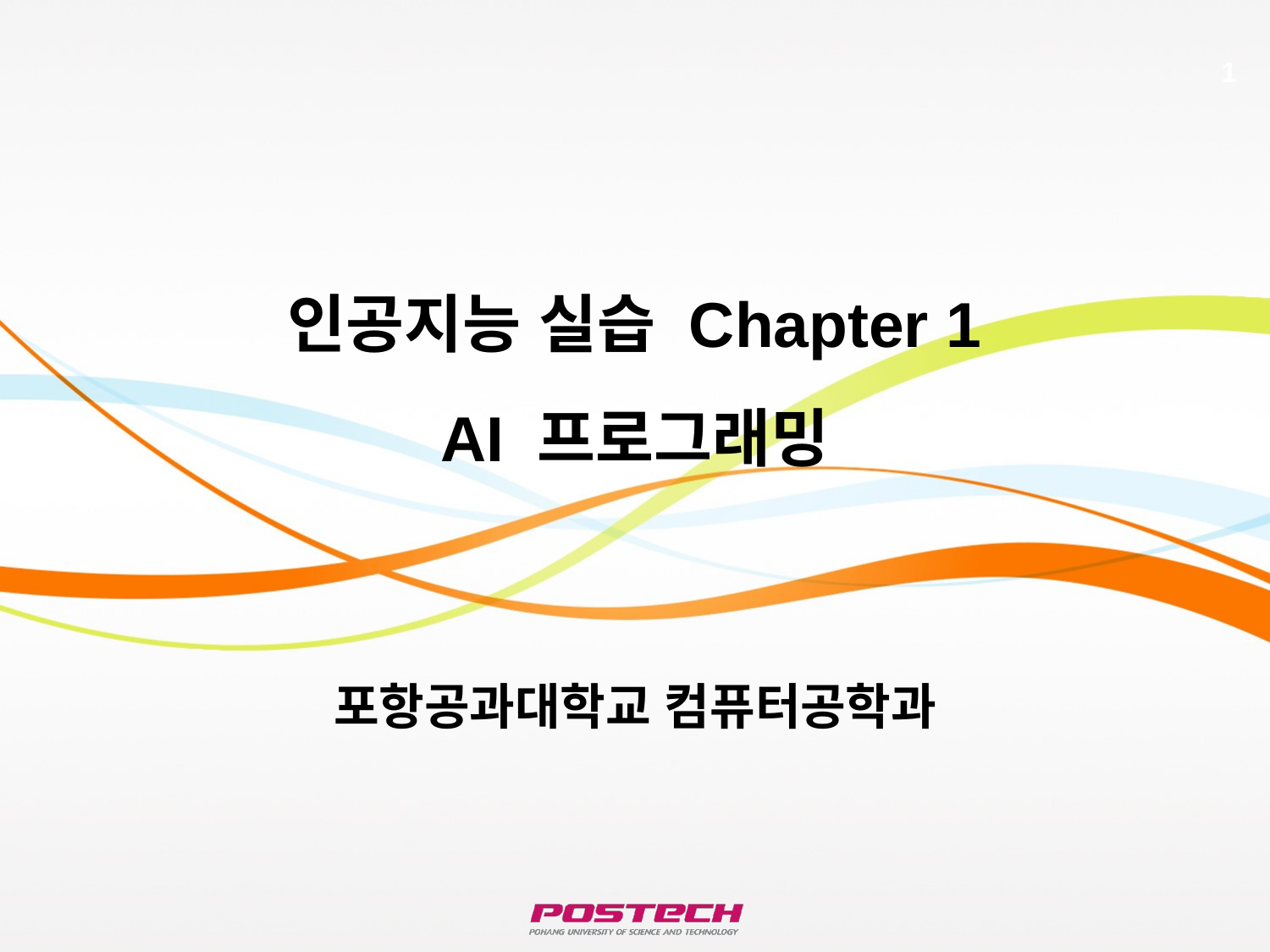

1
# 인공지능 실습 Chapter 1 AI 프로그래밍
포항공과대학교 컴퓨터공학과